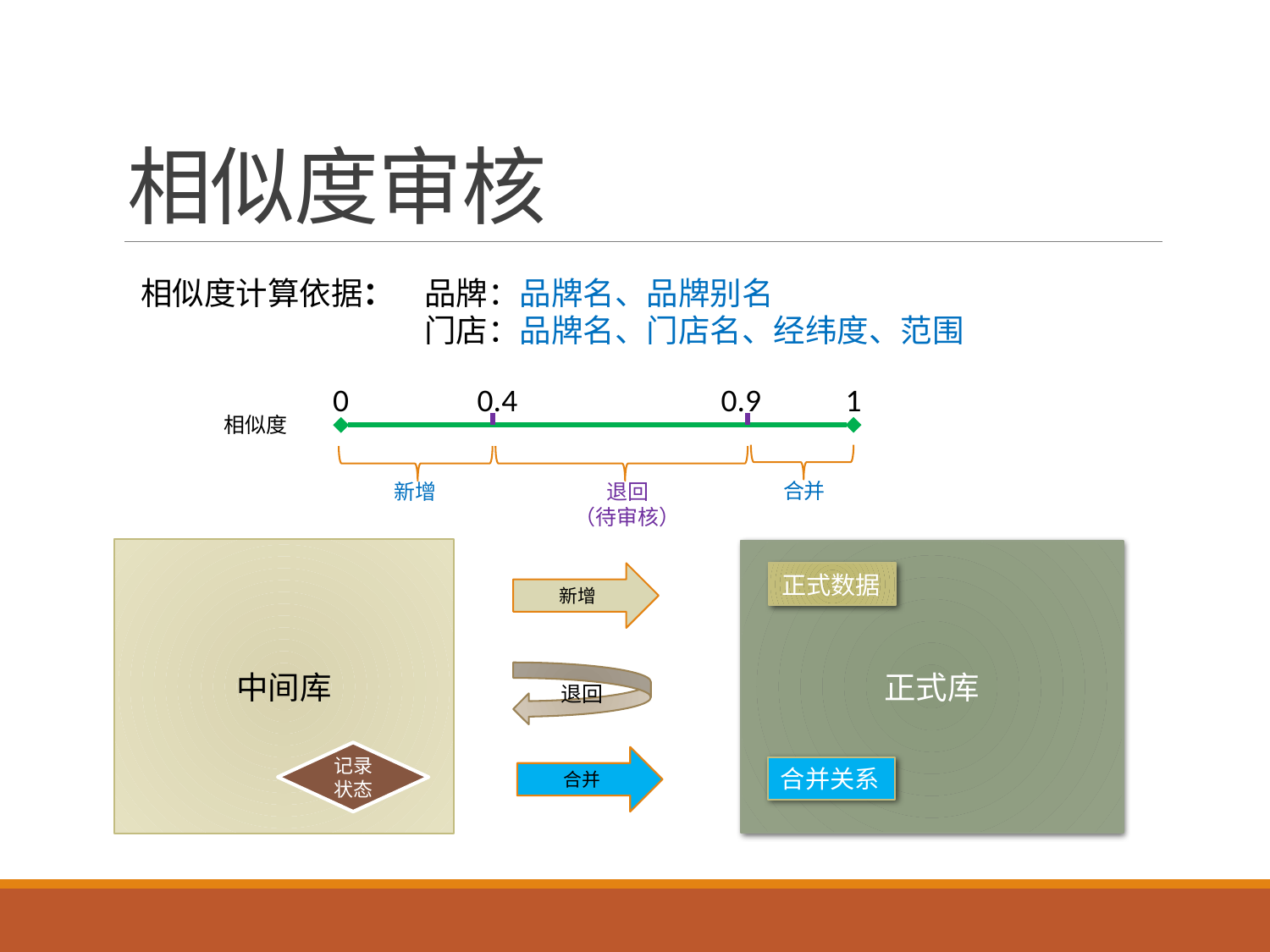

# 相似度审核
相似度计算依据：
品牌：品牌名、品牌别名
门店：品牌名、门店名、经纬度、范围

0.4
0.9
1
0

相似度

合并
新增
退回
（待审核）
中间库
正式库
新增
正式数据
退回
记录状态
合并
合并关系